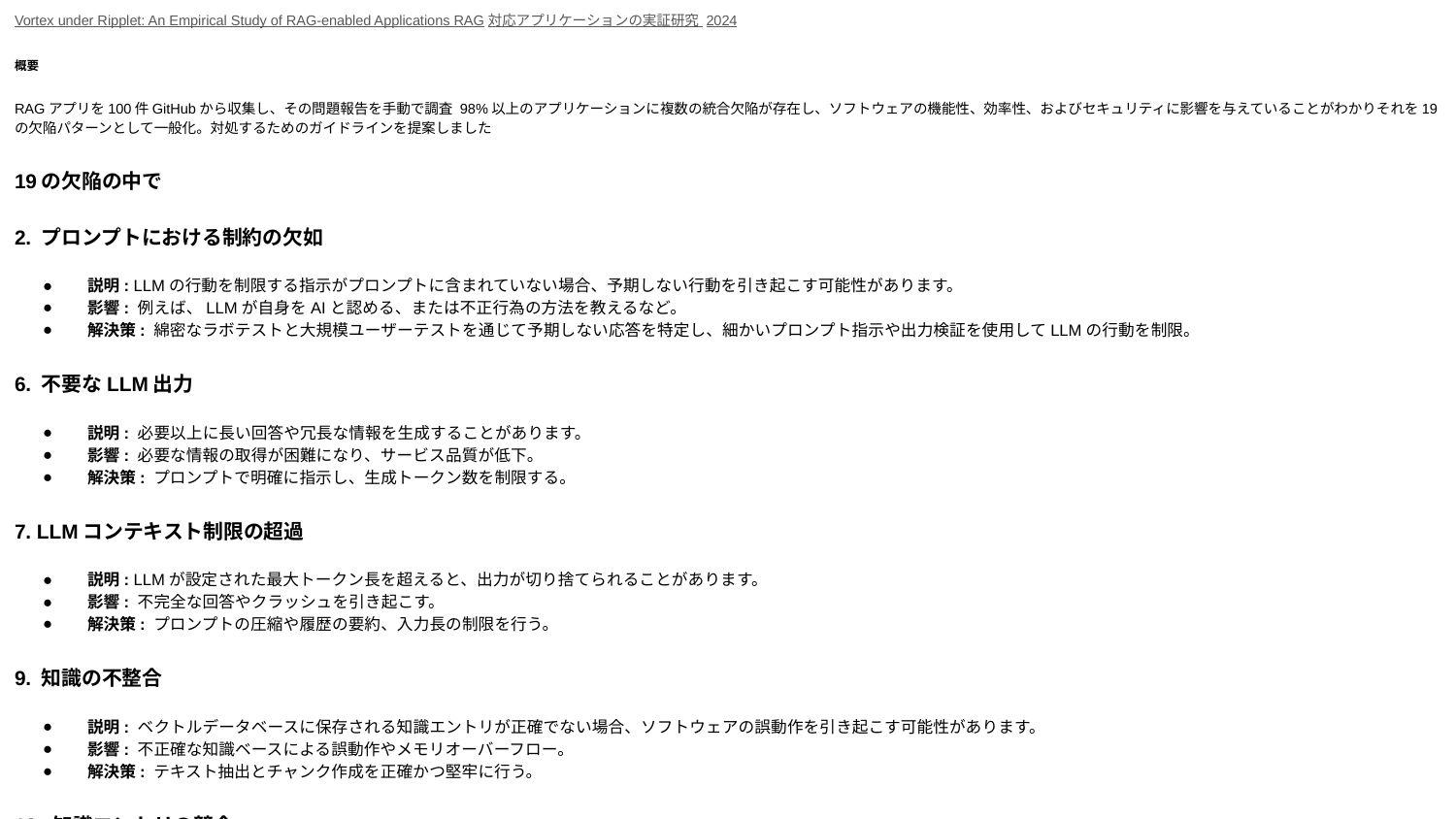

Vortex under Ripplet: An Empirical Study of RAG-enabled Applications RAG対応アプリケーションの実証研究 2024
概要
RAGアプリを100件GitHubから収集し、その問題報告を手動で調査 98%以上のアプリケーションに複数の統合欠陥が存在し、ソフトウェアの機能性、効率性、およびセキュリティに影響を与えていることがわかりそれを19の欠陥パターンとして一般化。対処するためのガイドラインを提案しました
19の欠陥の中で
2. プロンプトにおける制約の欠如
説明: LLMの行動を制限する指示がプロンプトに含まれていない場合、予期しない行動を引き起こす可能性があります。
影響: 例えば、LLMが自身をAIと認める、または不正行為の方法を教えるなど。
解決策: 綿密なラボテストと大規模ユーザーテストを通じて予期しない応答を特定し、細かいプロンプト指示や出力検証を使用してLLMの行動を制限。
6. 不要なLLM出力
説明: 必要以上に長い回答や冗長な情報を生成することがあります。
影響: 必要な情報の取得が困難になり、サービス品質が低下。
解決策: プロンプトで明確に指示し、生成トークン数を制限する。
7. LLMコンテキスト制限の超過
説明: LLMが設定された最大トークン長を超えると、出力が切り捨てられることがあります。
影響: 不完全な回答やクラッシュを引き起こす。
解決策: プロンプトの圧縮や履歴の要約、入力長の制限を行う。
9. 知識の不整合
説明: ベクトルデータベースに保存される知識エントリが正確でない場合、ソフトウェアの誤動作を引き起こす可能性があります。
影響: 不正確な知識ベースによる誤動作やメモリオーバーフロー。
解決策: テキスト抽出とチャンク作成を正確かつ堅牢に行う。
10. 知識エントリの競合
説明: 異なるテキストデータが同じ特徴ベクトルに埋め込まれると、データの上書きや損失が発生する。
影響: 知識エントリのデータ損失。
解決策: 埋め込みメカニズムを慎重に設計し、潜在的な競合を管理する。
11. 不適切なテキスト埋め込み
説明: テキストの特性を適切に処理しないと、RAG技術の精度と効率が低下する。
影響: LLMの正確性と効率が低下。
解決策: テキストのエンコード形式や書式、セマンティクスに応じて適切な埋め込みを行う
13. 最終出力の欠如
説明: マルチターンの対話において、最終的な結論が出力されない場合、不完全な回答が残る。
影響: 完全な回答が得られず、ユーザー体験が損なわれる。
解決策: すべての中間結果を要約し、最終出力を提供する「on-exit」動作を設計。
14. 不適切なエラーハンドリング
説明: エラーや例外が適切に処理されない場合、ソフトウェアのクラッシュを引き起こす。
影響: 予期しないクラッシュや不完全な情報提供。
解決策: タスク固有のソリューションを設計し、エラーメッセージに基づく再生成を行う。
15. 低頻度のインタラクティビティ
説明: 低頻度のリクエストがサーバーとの接続を失い、操作を中断する可能性がある。
影響: サーバーとの接続が失われ、ソフトウェアがクラッシュ。
解決策: タイムアウト設定を変更するか、定期的な「ハートビート」リクエストを送信する。
16. プライバシー違反
説明: ユーザーのデータが適切に分離されていない場合、不正アクセスが発生する可能性がある。
影響: データの不正アクセスや破損。
解決策: LLMエージェントにシステム権限を与えず、ユーザーの要求に基づいてシステム権限を管理する。
17. リソース競合
説明: ハードウェアの限られたリソースで高負荷の作業を行う場合、リソース競合が発生する。
影響: 実行の遅延やハングアップ。
解決策: システムリソース要求を制限し、サービスのダウングレードやユーザー数の制限を行う。
18. 非効率的なメモリ管理
説明: メモリ管理が非効率的な場合、性能の低下やメモリ不足クラッシュが発生する。
影響: メモリ不足によるクラッシュ。
解決策: メモリリソースを解放する明示的なコマンドを使用する。
19. LLMと下流タスクの速度不一致
説明: LLMエージェントがストリーミングデータを処理し続けて下流タスクにデータを送信する場合、処理速度の不一致が発生することがあります。
影響: LLMエージェントが下流タスクよりも高速で処理を行うと、大量の保留データが発生し、下流タスクがブロックされる可能性があります。逆に、下流タスクがLLMエージェントよりも高速で処理を行うと、空のキューからデータを取得しようとしてクラッシュする可能性があります。
解決策: タイムセンシティブな下流タスクに対して、適切なバッファリングとキュー管理を実装し、速度の不一致を解消するための同期メカニズムを設計します。